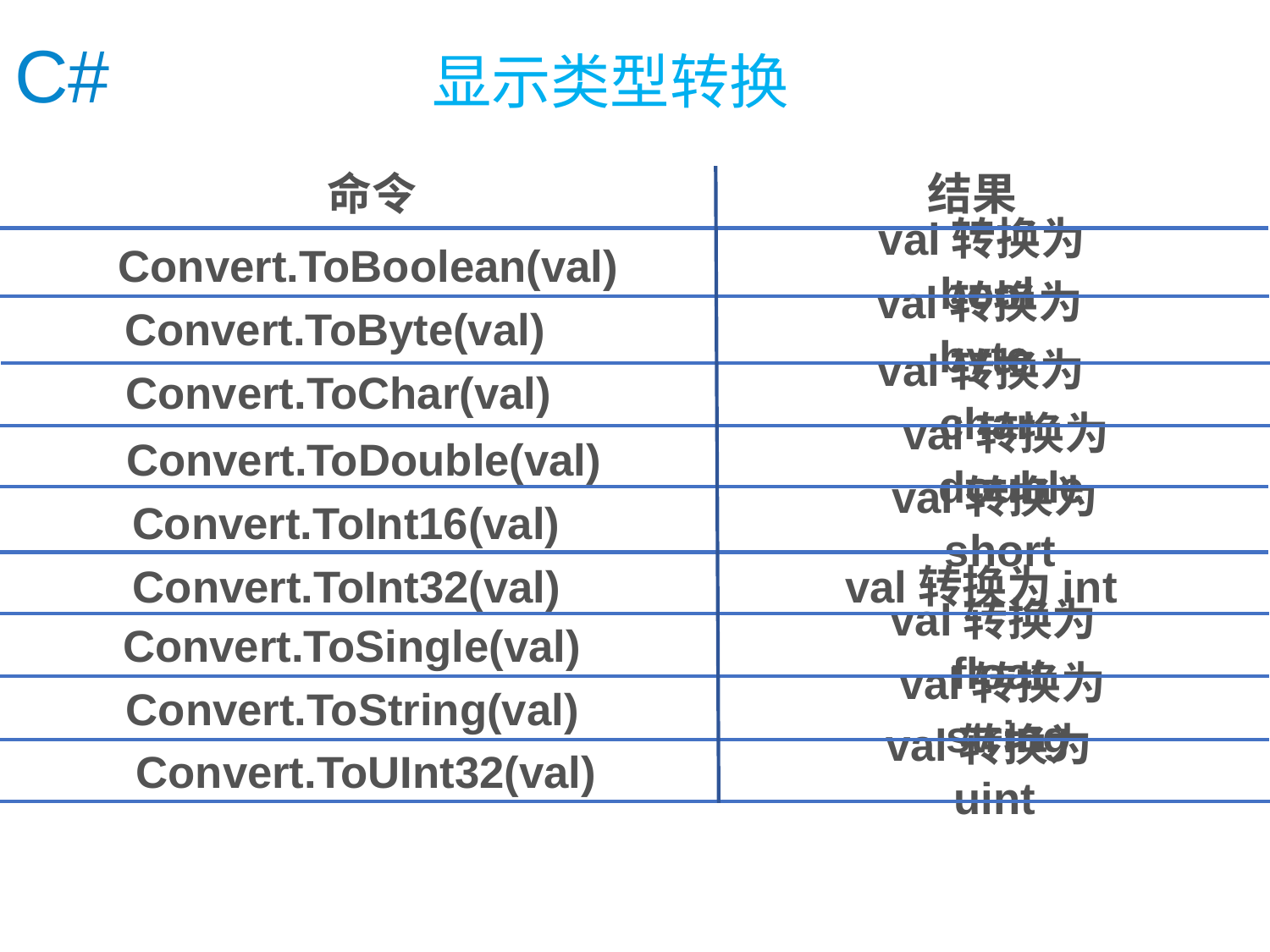

C#
显示类型转换
命令
结果
Convert.ToBoolean(val)
val转换为bool
Convert.ToByte(val)
val转换为byte
Convert.ToChar(val)
val转换为char
Convert.ToDouble(val)
val转换为double
Convert.ToInt16(val)
val转换为short
Convert.ToInt32(val)
val转换为int
Convert.ToSingle(val)
val转换为float
Convert.ToString(val)
val转换为string
Convert.ToUInt32(val)
val转换为uint